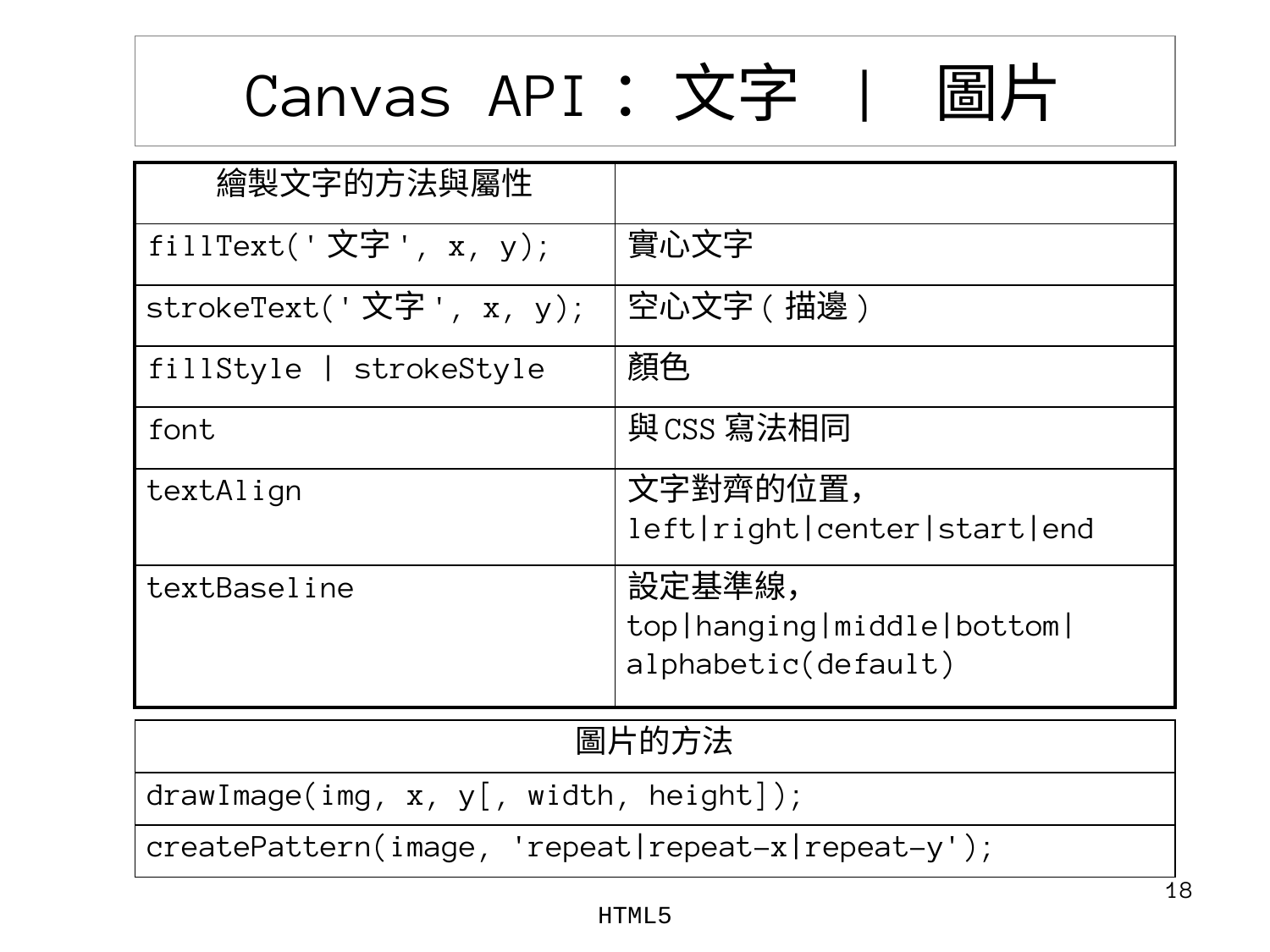

# Canvas API：文字 | 圖片
| 繪製文字的方法與屬性 |  |
| --- | --- |
| fillText('文字', x, y); | 實心文字 |
| strokeText('文字', x, y); | 空心文字(描邊) |
| fillStyle | strokeStyle | 顏色 |
| font | 與CSS寫法相同 |
| textAlign | 文字對齊的位置， left|right|center|start|end |
| textBaseline | 設定基準線， top|hanging|middle|bottom| alphabetic(default) |
| 圖片的方法 |
| --- |
| drawImage(img, x, y[, width, height]); |
| createPattern(image, 'repeat|repeat-x|repeat-y'); |
18
HTML5